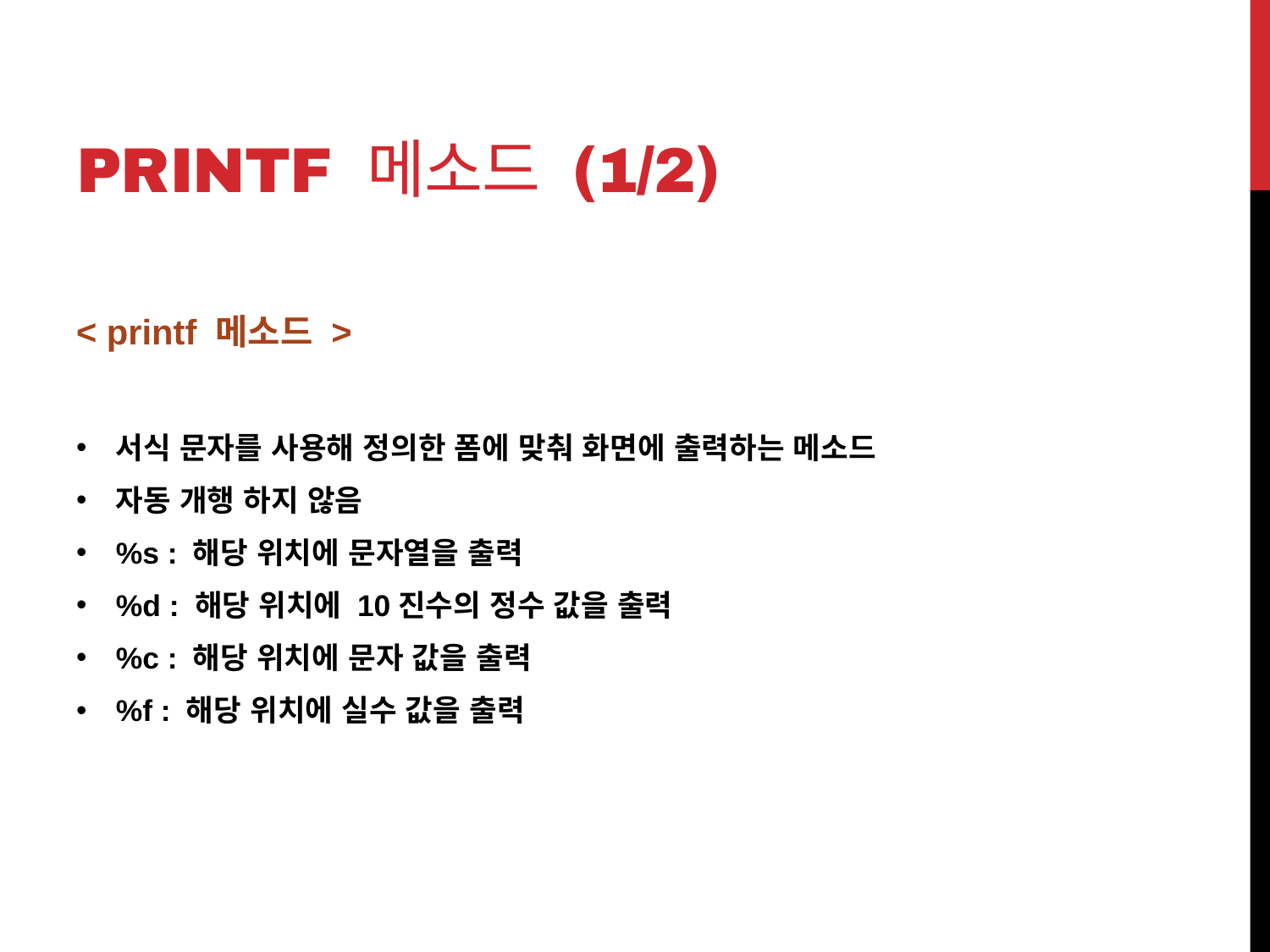

# printf 메소드 (1/2)

< printf 메소드 >

서식 문자를 사용해 정의한 폼에 맞춰 화면에 출력하는 메소드
자동 개행 하지 않음
%s : 해당 위치에 문자열을 출력
%d : 해당 위치에 10진수의 정수 값을 출력
%c : 해당 위치에 문자 값을 출력
%f : 해당 위치에 실수 값을 출력